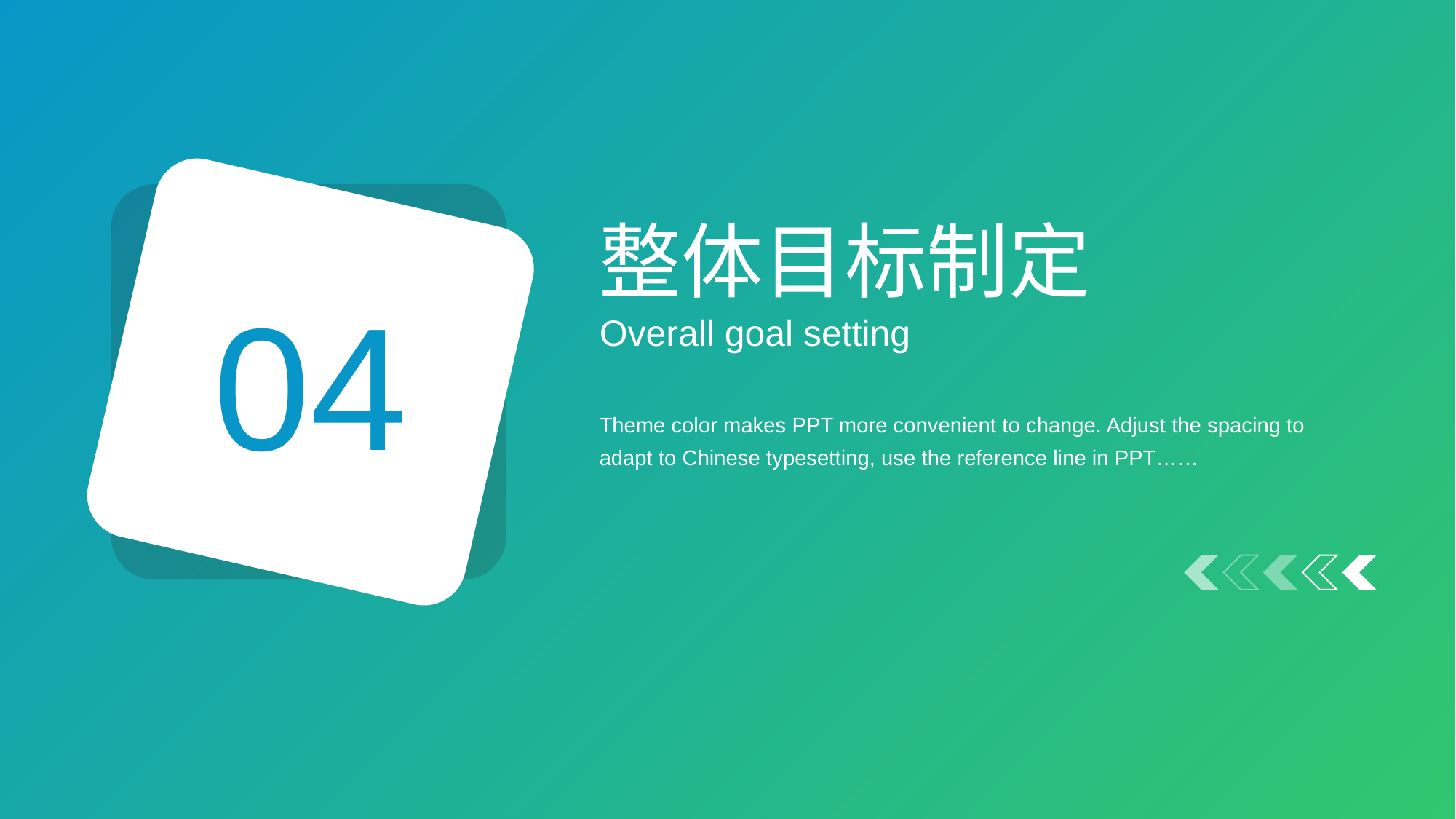

整体目标制定
04
Overall goal setting
Theme color makes PPT more convenient to change. Adjust the spacing to adapt to Chinese typesetting, use the reference line in PPT……